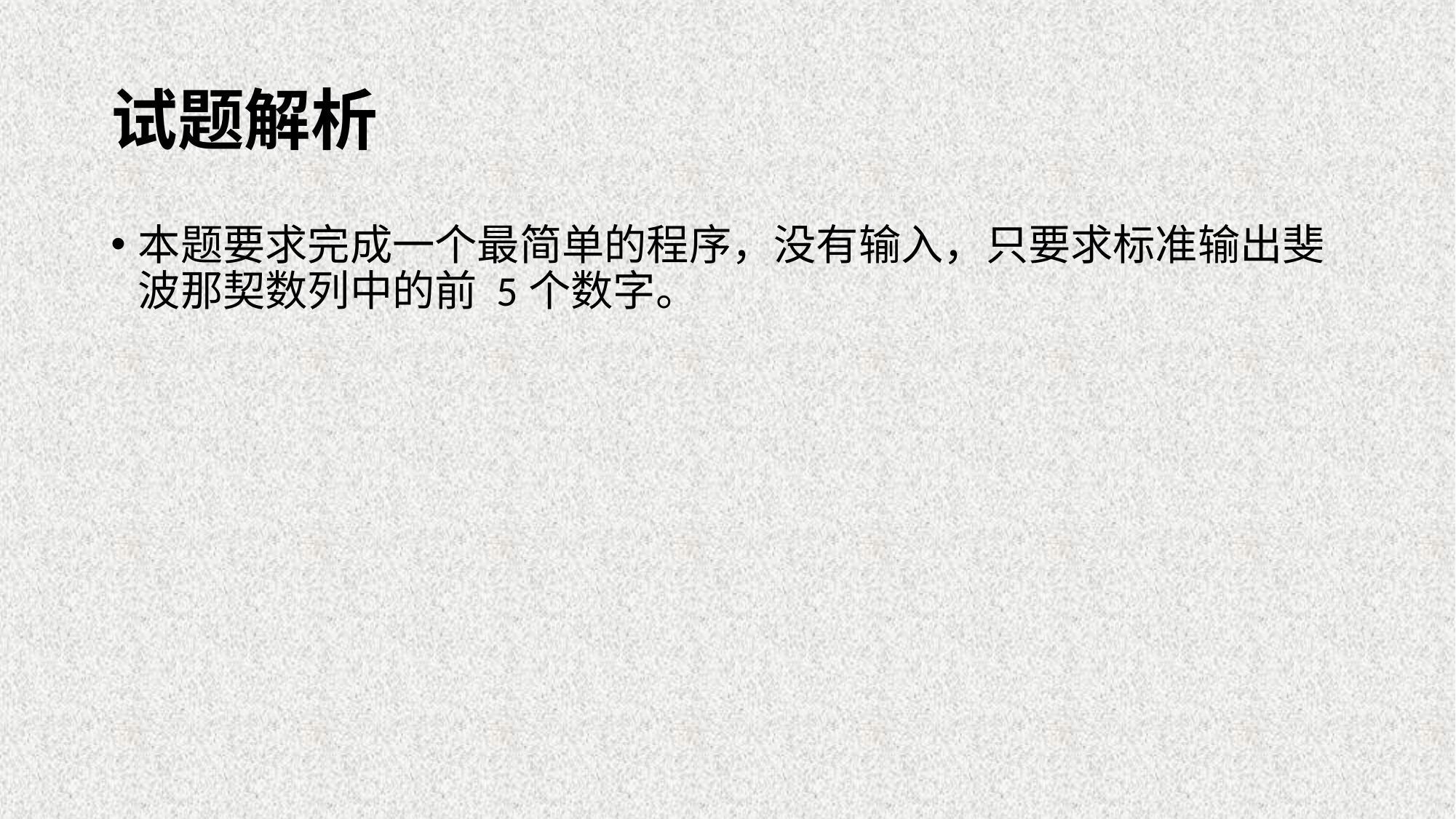

# 试题解析
本题要求完成一个最简单的程序，没有输入，只要求标准输出斐波那契数列中的前 5个数字。